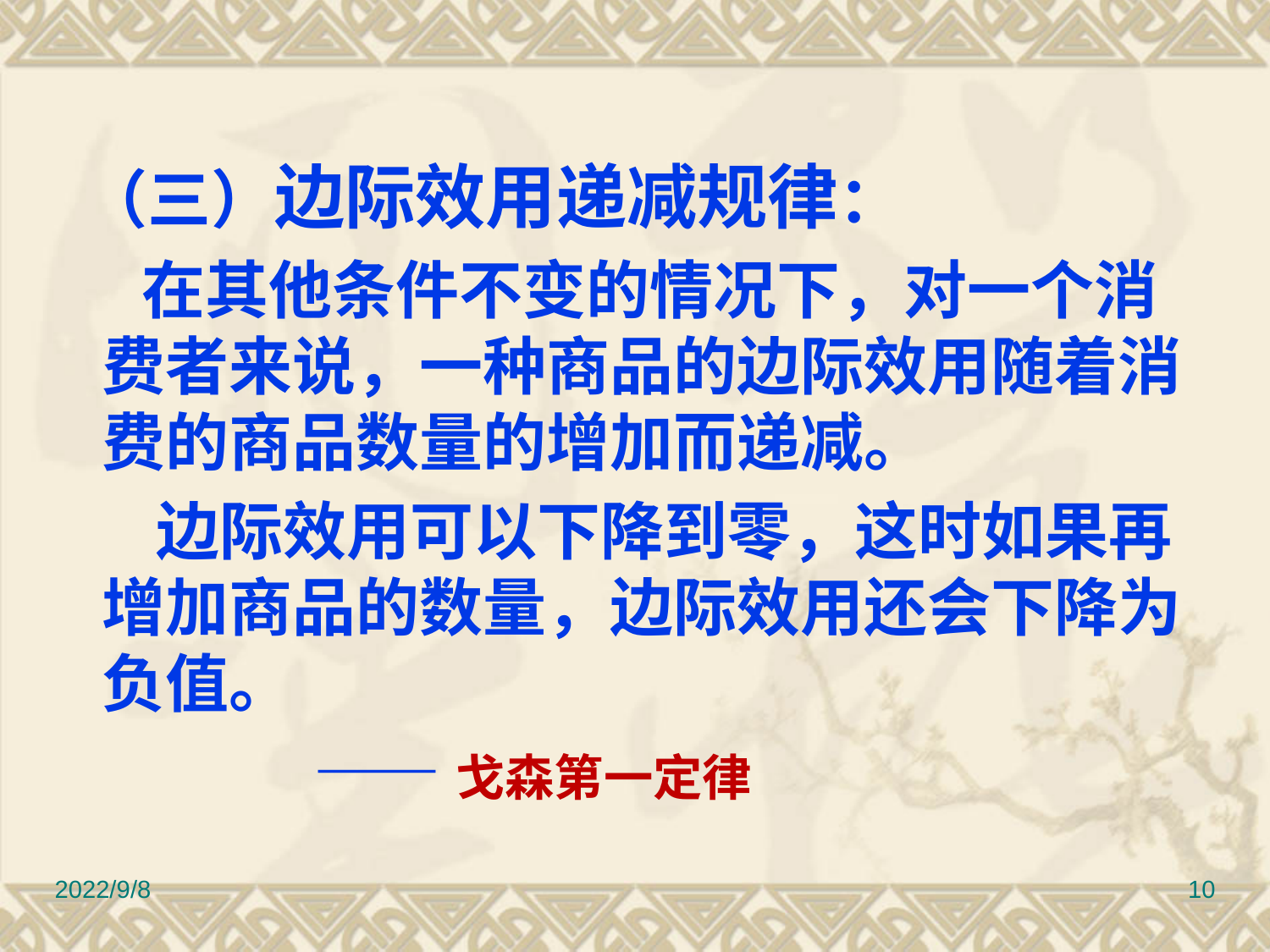

（三）边际效用递减规律：
     在其他条件不变的情况下，对一个消费者来说，一种商品的边际效用随着消费的商品数量的增加而递减。
      边际效用可以下降到零，这时如果再增加商品的数量，边际效用还会下降为负值。
                  ——戈森第一定律
2022/9/8
10